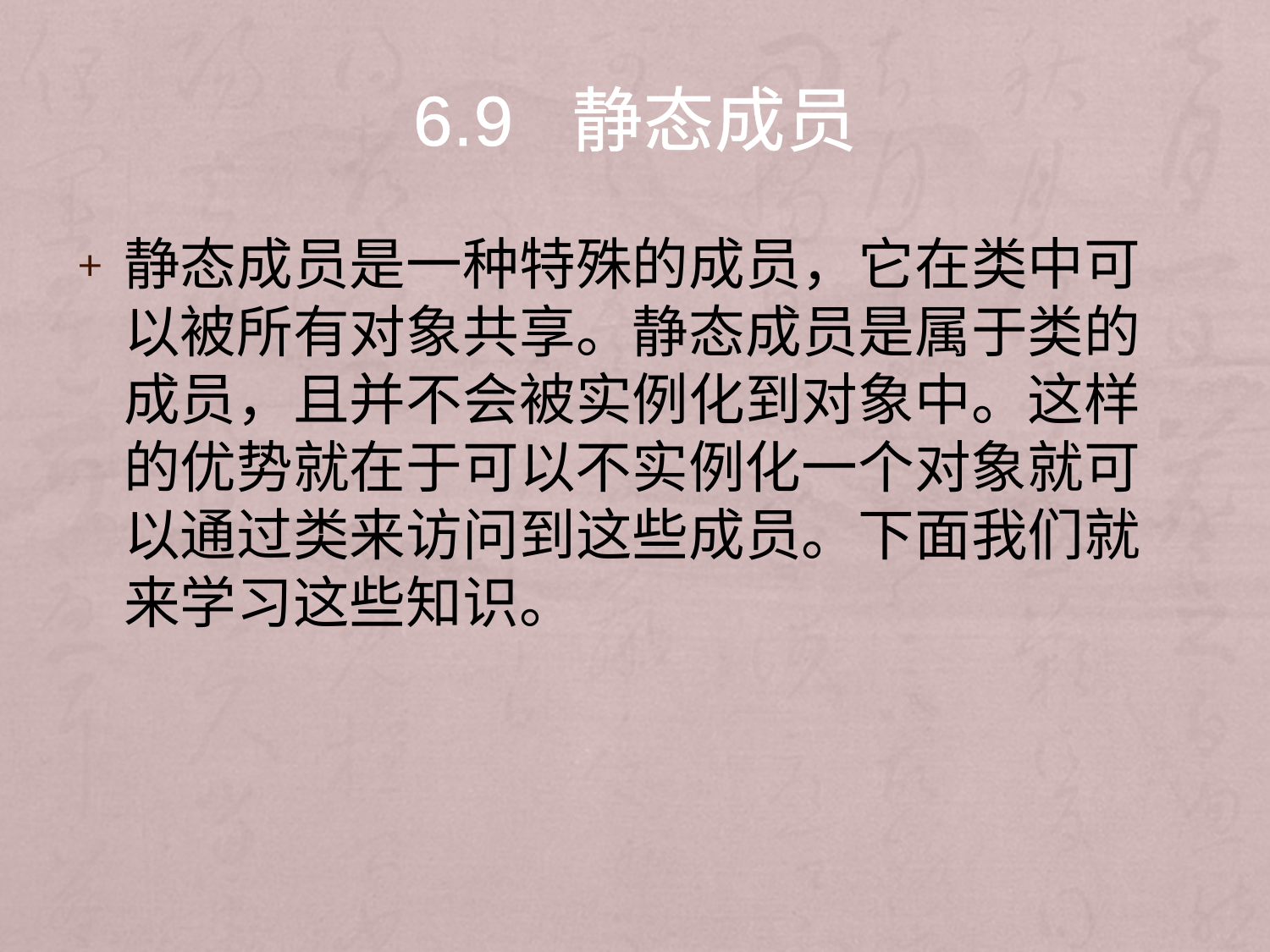

# 6.9  静态成员
静态成员是一种特殊的成员，它在类中可以被所有对象共享。静态成员是属于类的成员，且并不会被实例化到对象中。这样的优势就在于可以不实例化一个对象就可以通过类来访问到这些成员。下面我们就来学习这些知识。